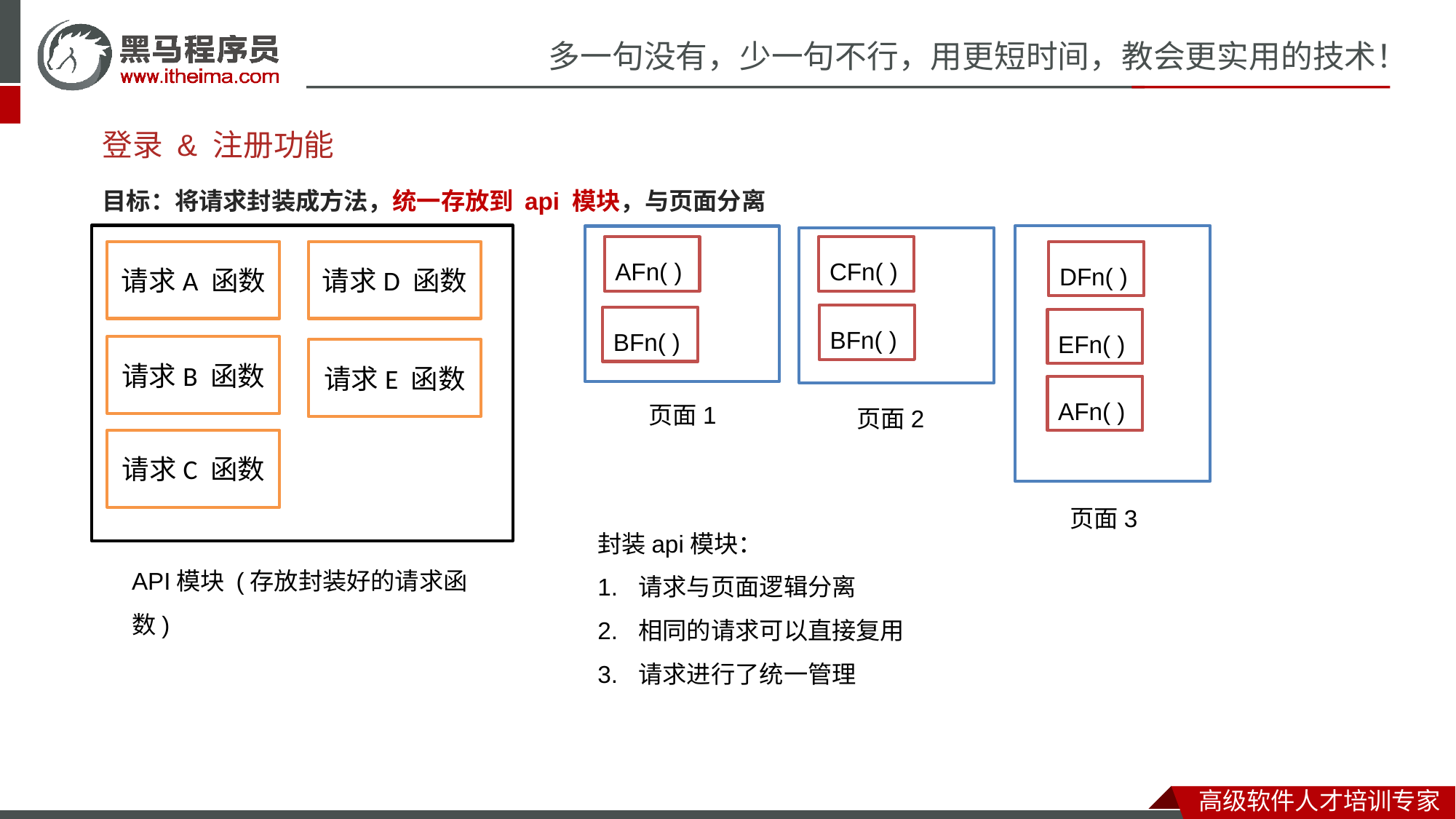

# 登录 & 注册功能
目标：将请求封装成方法，统一存放到 api 模块，与页面分离

CFn( )
AFn( )
请求A 函数
请求D 函数
DFn( )
BFn( )
BFn( )
EFn( )
请求B 函数
请求E 函数
AFn( )
页面1
页面2
请求C 函数
页面3
封装api模块：
请求与页面逻辑分离
相同的请求可以直接复用
请求进行了统一管理
API模块 (存放封装好的请求函数)